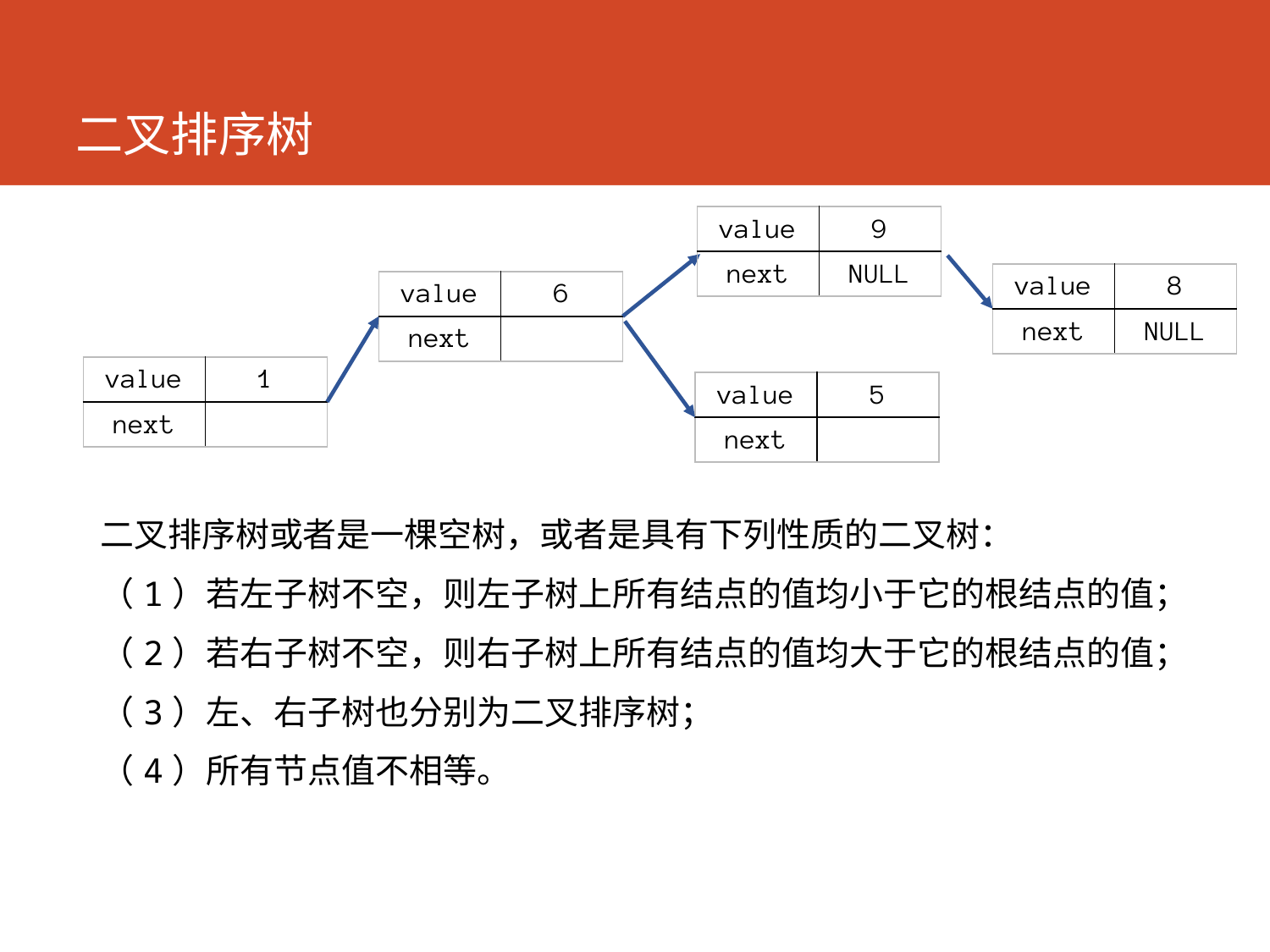

# 二叉排序树
| value | 9 |
| --- | --- |
| next | NULL |
| value | 8 |
| --- | --- |
| next | NULL |
| value | 6 |
| --- | --- |
| next |  |
| value | 1 |
| --- | --- |
| next |  |
| value | 5 |
| --- | --- |
| next |  |
二叉排序树或者是一棵空树，或者是具有下列性质的二叉树：
（1）若左子树不空，则左子树上所有结点的值均小于它的根结点的值；
（2）若右子树不空，则右子树上所有结点的值均大于它的根结点的值；
（3）左、右子树也分别为二叉排序树；
（4）所有节点值不相等。